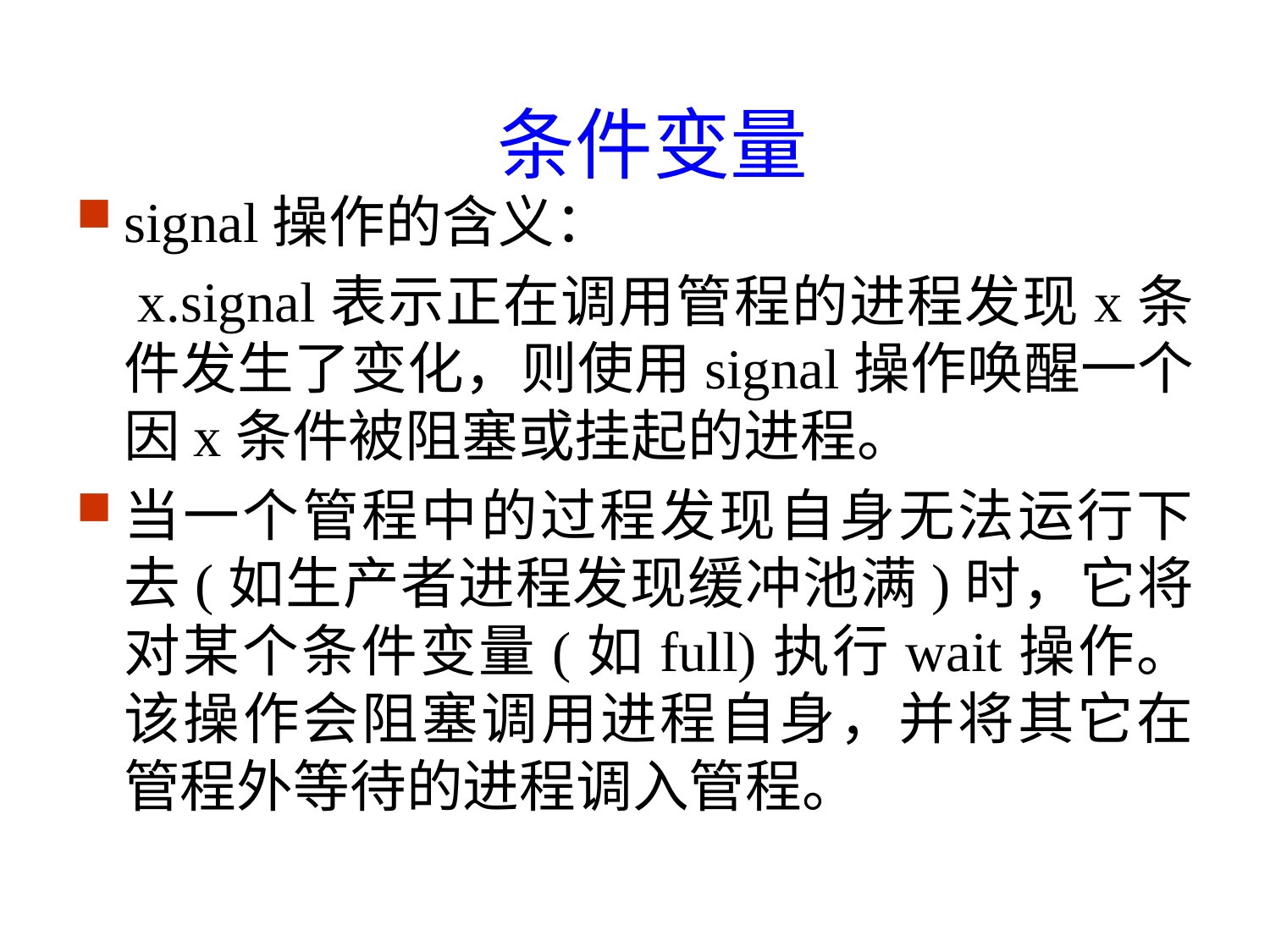

# 条件变量
signal操作的含义：
    x.signal表示正在调用管程的进程发现x条件发生了变化，则使用signal操作唤醒一个因x条件被阻塞或挂起的进程。
当一个管程中的过程发现自身无法运行下去(如生产者进程发现缓冲池满)时，它将对某个条件变量(如full)执行wait操作。该操作会阻塞调用进程自身，并将其它在管程外等待的进程调入管程。